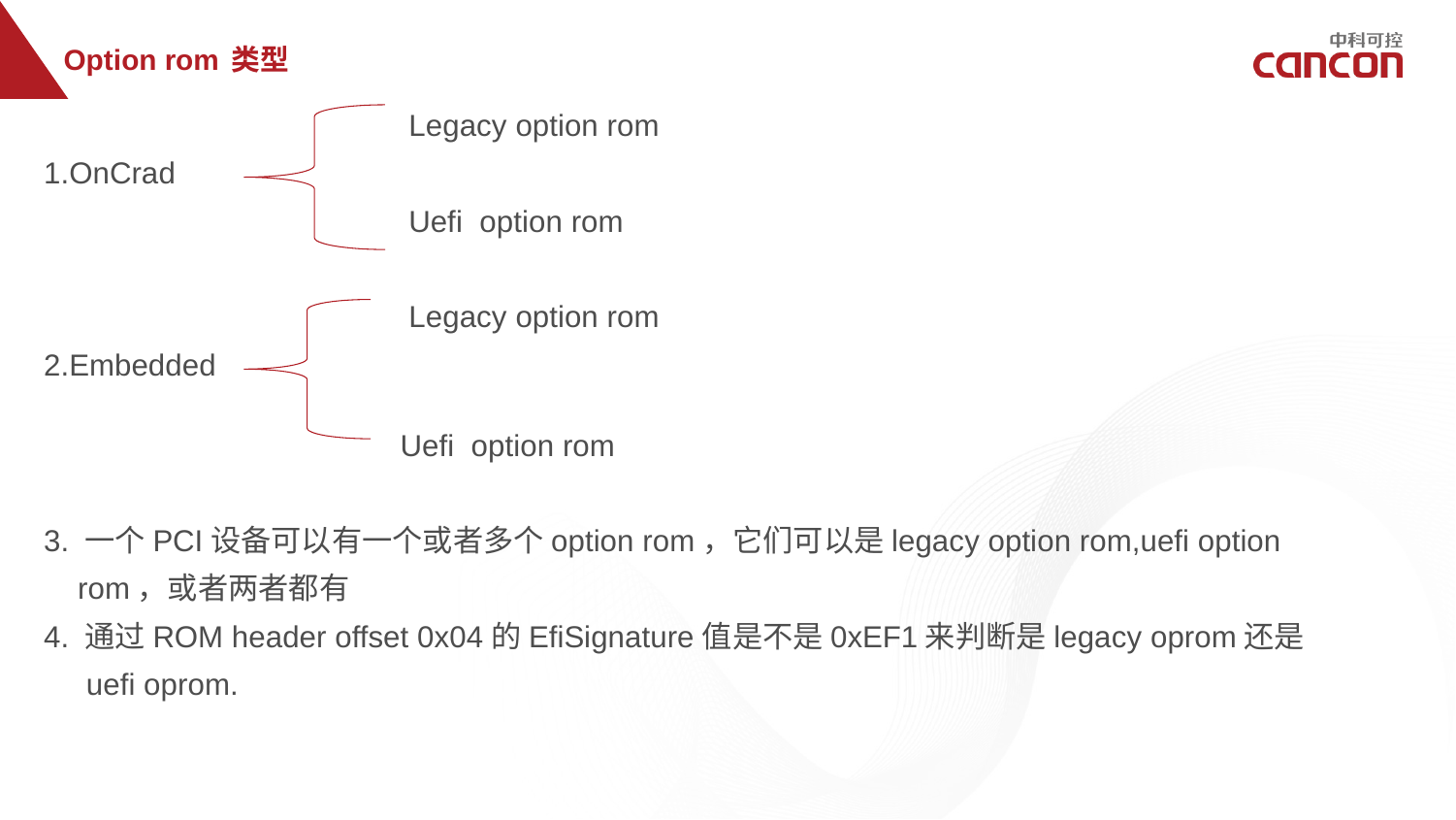

# Option rom 类型
                                           Legacy option rom
1.OnCrad
                                           Uefi  option rom

                                           Legacy option rom
2.Embedded
                                          Uefi  option rom

3. 一个PCI设备可以有一个或者多个option rom，它们可以是legacy option rom,uefi option
    rom，或者两者都有
4. 通过ROM header offset 0x04的EfiSignature值是不是0xEF1来判断是legacy oprom还是
     uefi oprom.